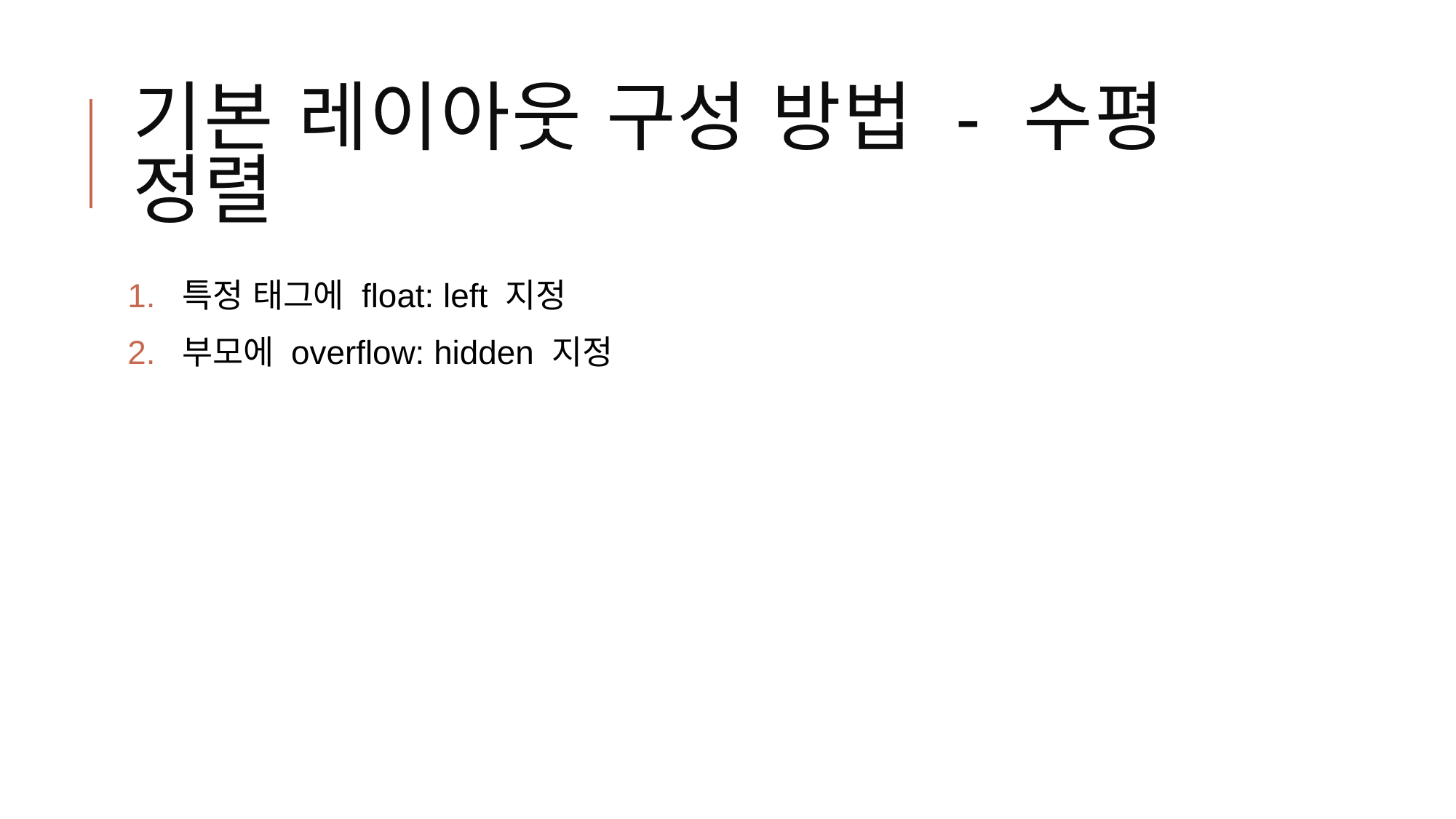

# 기본 레이아웃 구성 방법 - 수평 정렬
특정 태그에 float: left 지정
부모에 overflow: hidden 지정